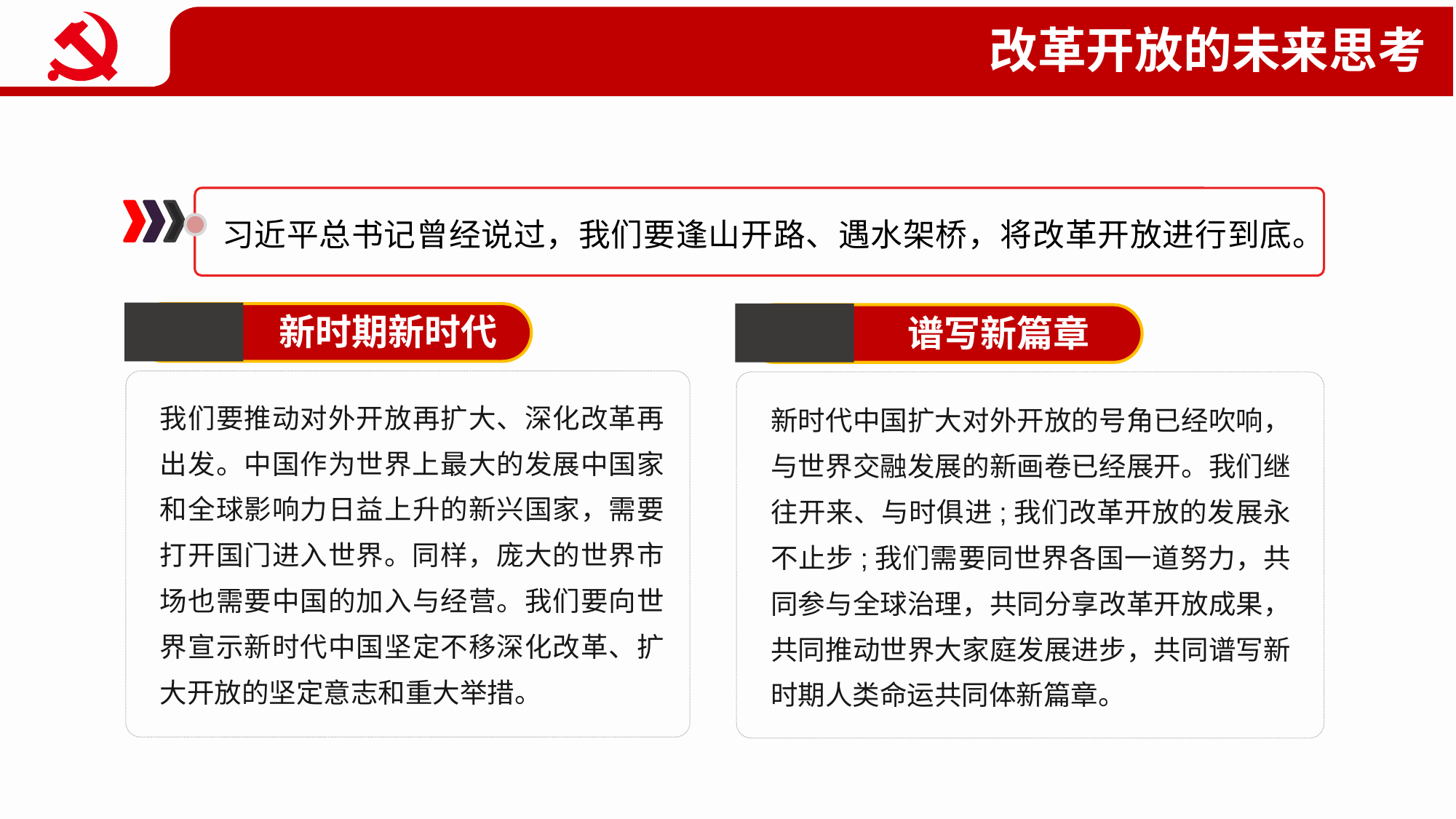

习近平总书记曾经说过，我们要逢山开路、遇水架桥，将改革开放进行到底。

新时期新时代

谱写新篇章

我们要推动对外开放再扩大、深化改革再出发。中国作为世界上最大的发展中国家和全球影响力日益上升的新兴国家，需要打开国门进入世界。同样，庞大的世界市场也需要中国的加入与经营。我们要向世界宣示新时代中国坚定不移深化改革、扩大开放的坚定意志和重大举措。
新时代中国扩大对外开放的号角已经吹响，与世界交融发展的新画卷已经展开。我们继往开来、与时俱进;我们改革开放的发展永不止步;我们需要同世界各国一道努力，共同参与全球治理，共同分享改革开放成果，共同推动世界大家庭发展进步，共同谱写新时期人类命运共同体新篇章。